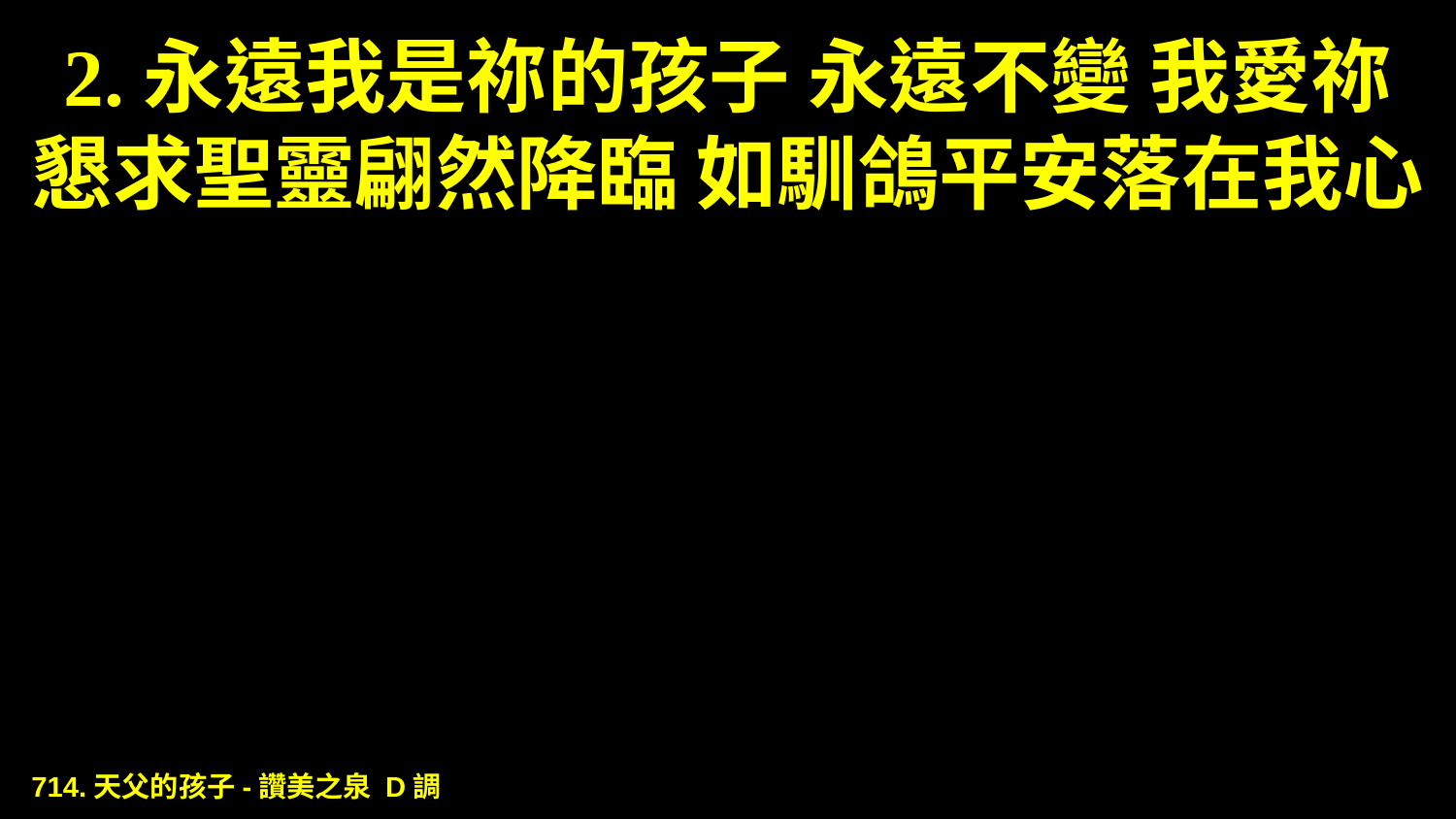

# 2.永遠我是祢的孩子 永遠不變 我愛祢 懇求聖靈翩然降臨 如馴鴿平安落在我心
714.天父的孩子-讚美之泉 D調